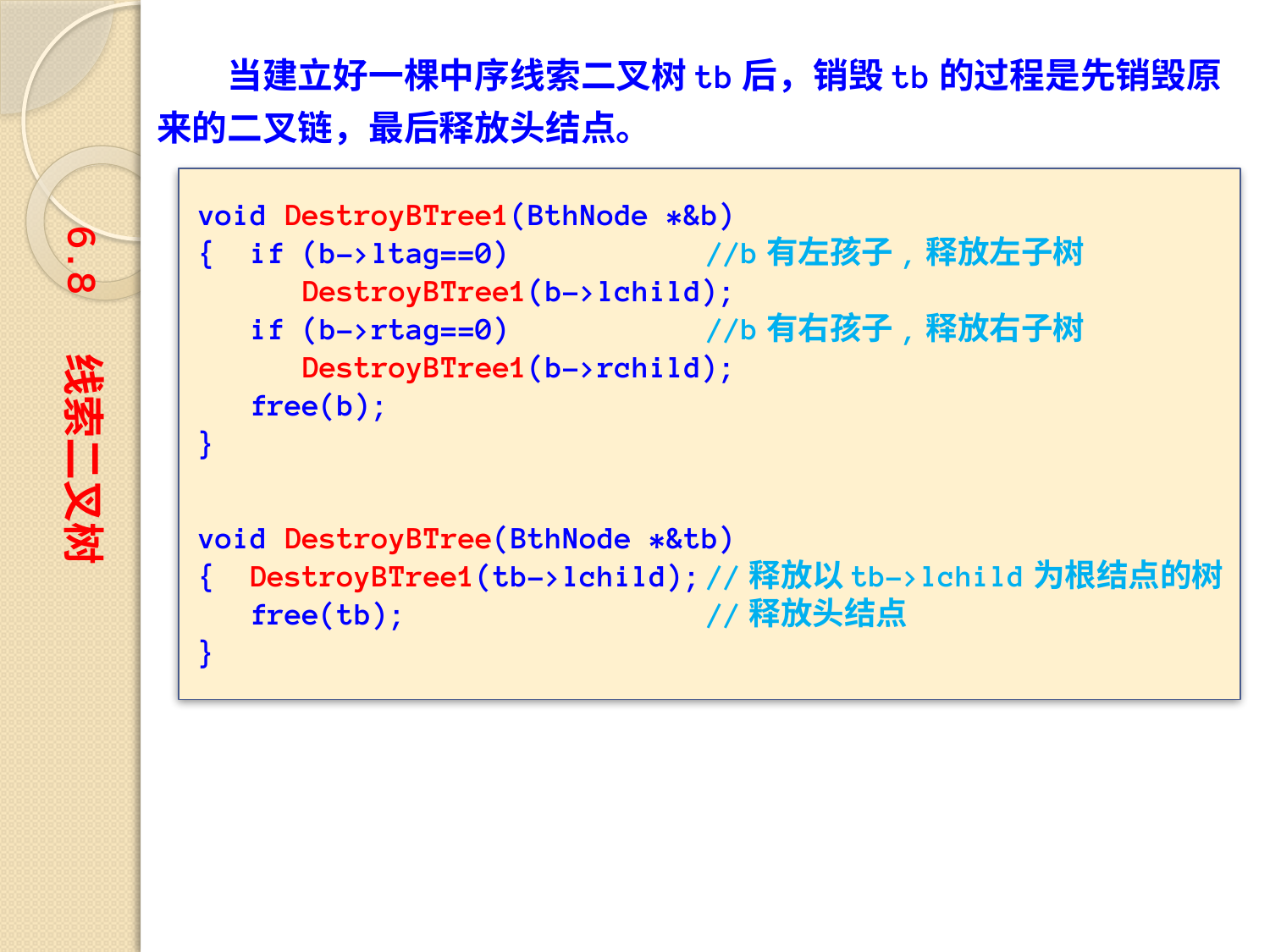

当建立好一棵中序线索二叉树tb后，销毁tb的过程是先销毁原来的二叉链，最后释放头结点。
void DestroyBTree1(BthNode *&b)
{  if (b->ltag==0)		//b有左孩子,释放左子树
      DestroyBTree1(b->lchild);
   if (b->rtag==0)		//b有右孩子,释放右子树
      DestroyBTree1(b->rchild);
   free(b);
}
void DestroyBTree(BthNode *&tb)
{  DestroyBTree1(tb->lchild);	//释放以tb->lchild为根结点的树
   free(tb);			//释放头结点
}
6.8  线索二叉树